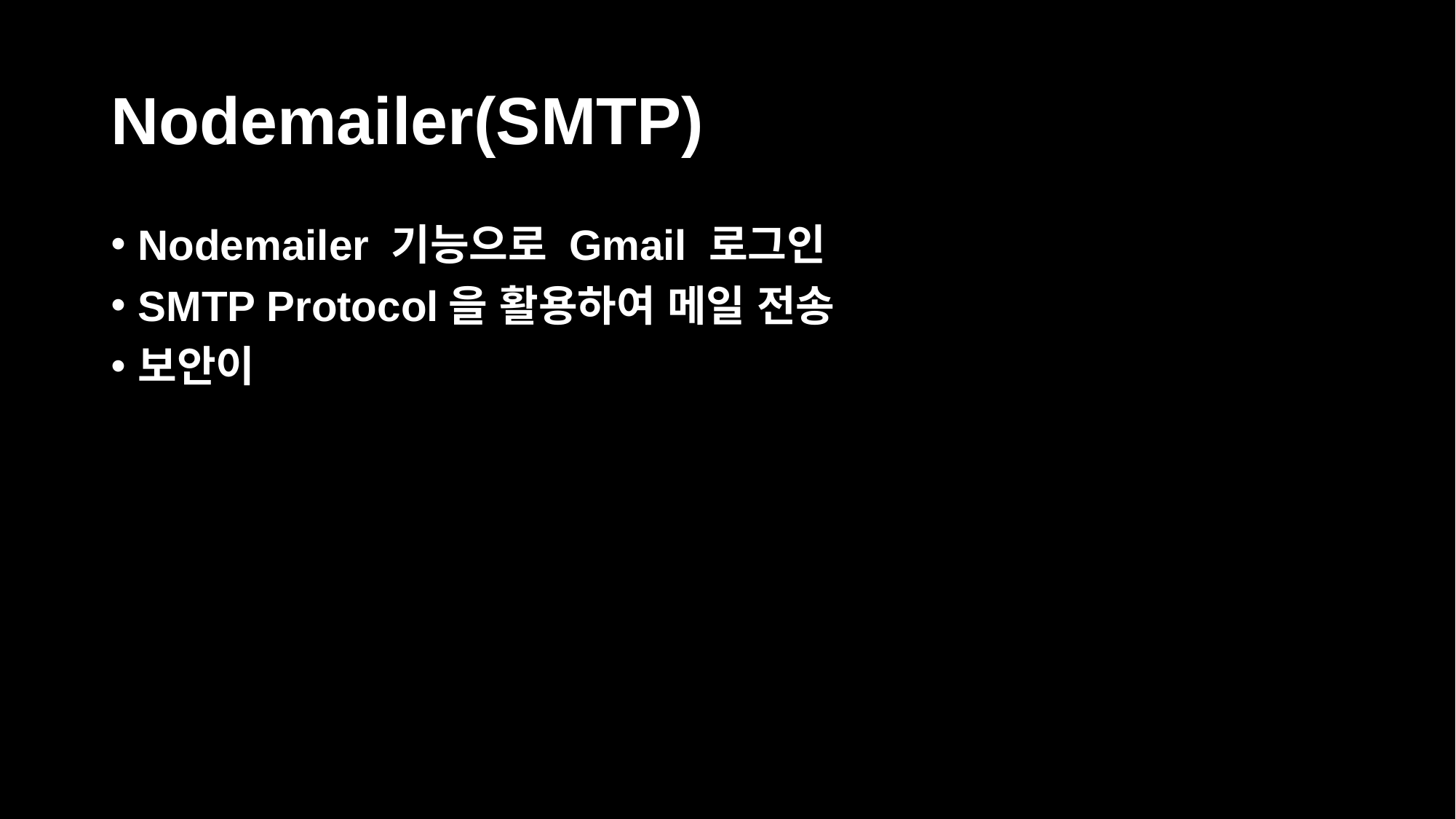

# Nodemailer(SMTP)
Nodemailer 기능으로 Gmail 로그인
SMTP Protocol을 활용하여 메일 전송
보안이